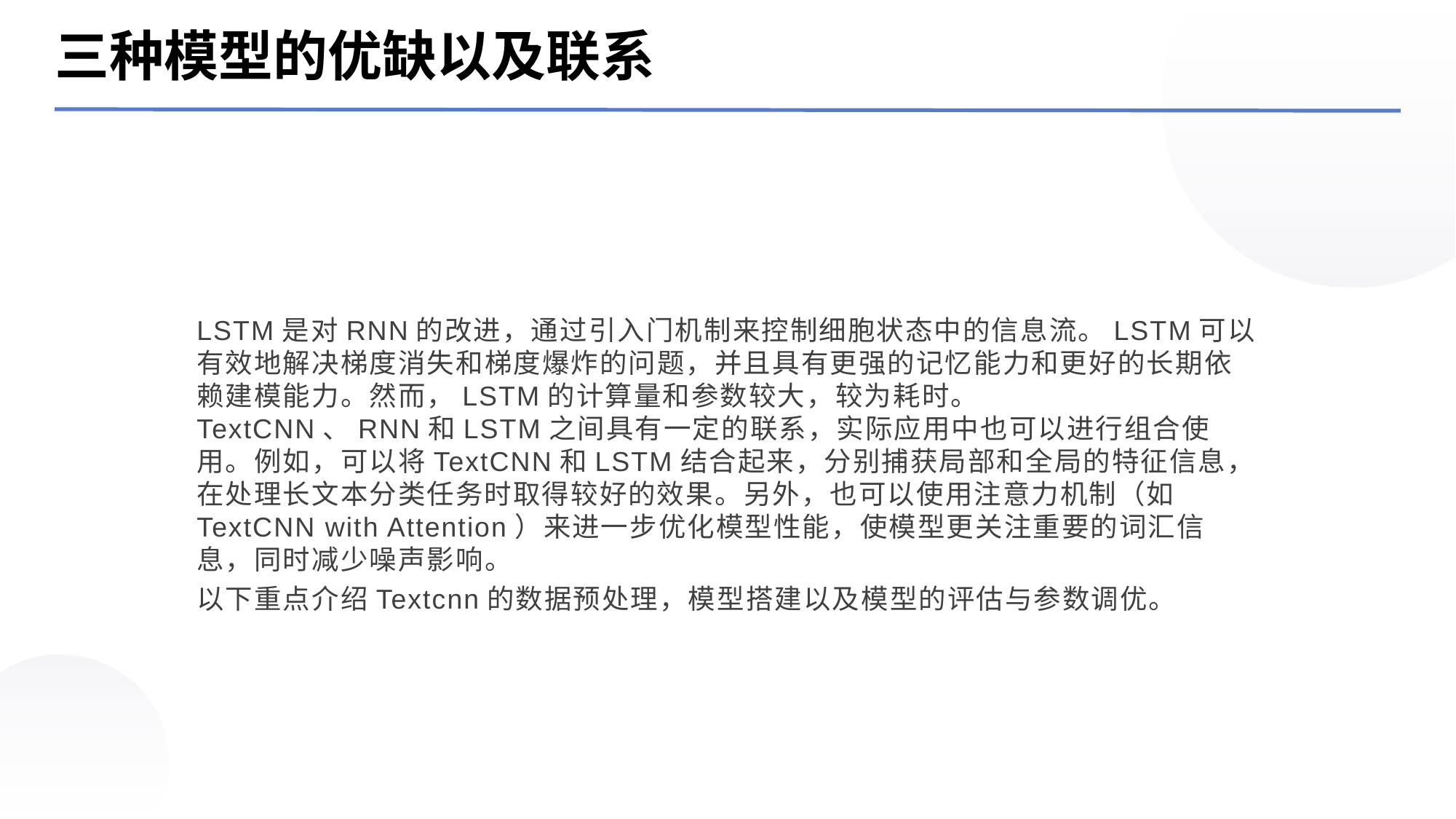

三种模型的优缺以及联系
LSTM是对RNN的改进，通过引入门机制来控制细胞状态中的信息流。LSTM可以有效地解决梯度消失和梯度爆炸的问题，并且具有更强的记忆能力和更好的长期依赖建模能力。然而，LSTM的计算量和参数较大，较为耗时。
TextCNN、RNN和LSTM之间具有一定的联系，实际应用中也可以进行组合使用。例如，可以将TextCNN和LSTM结合起来，分别捕获局部和全局的特征信息，在处理长文本分类任务时取得较好的效果。另外，也可以使用注意力机制（如TextCNN with Attention）来进一步优化模型性能，使模型更关注重要的词汇信息，同时减少噪声影响。
以下重点介绍Textcnn的数据预处理，模型搭建以及模型的评估与参数调优。